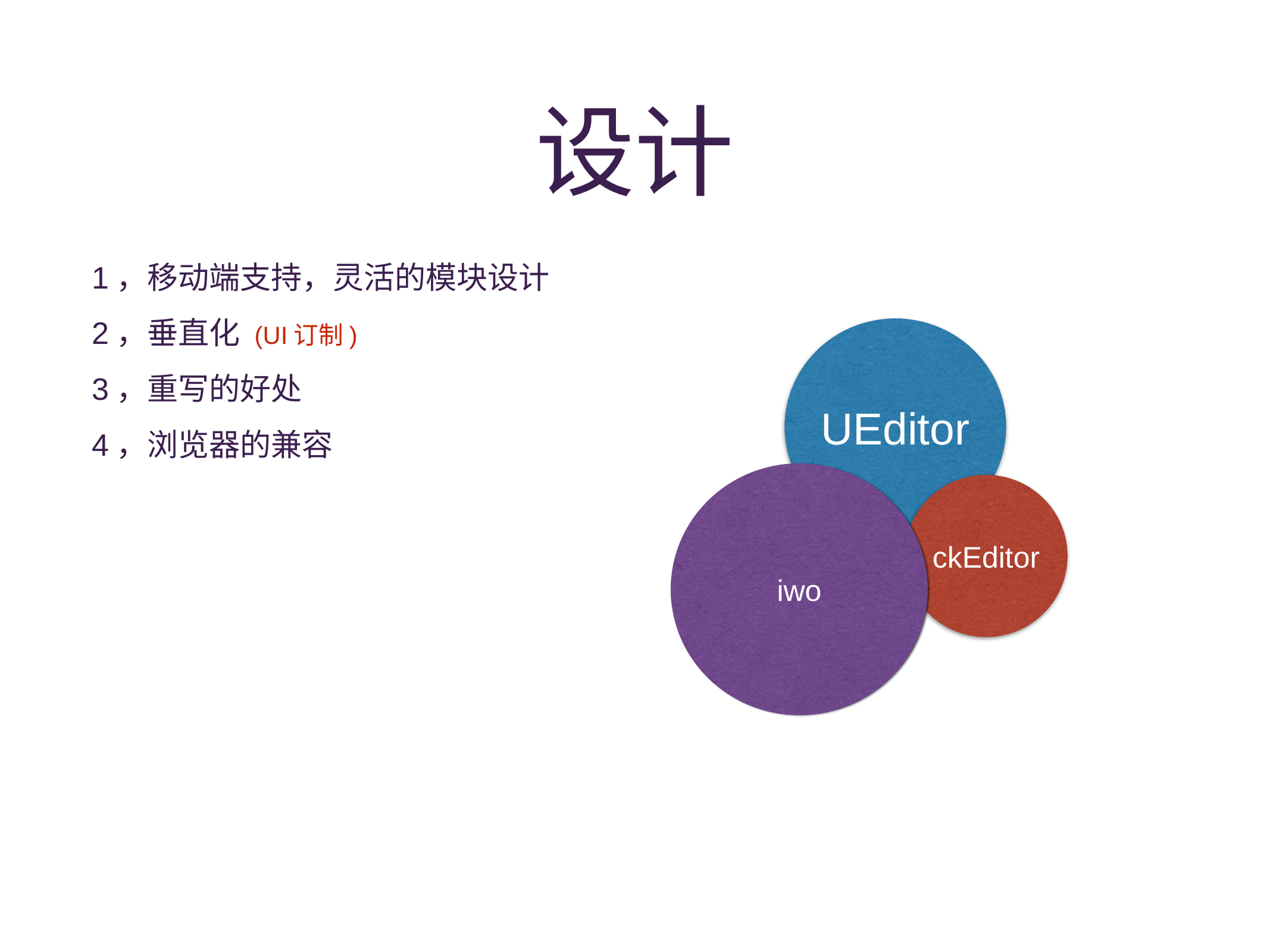

# 设计
1，移动端支持，灵活的模块设计
2，垂直化 (UI订制)
3，重写的好处
4，浏览器的兼容
UEditor
iwo
ckEditor